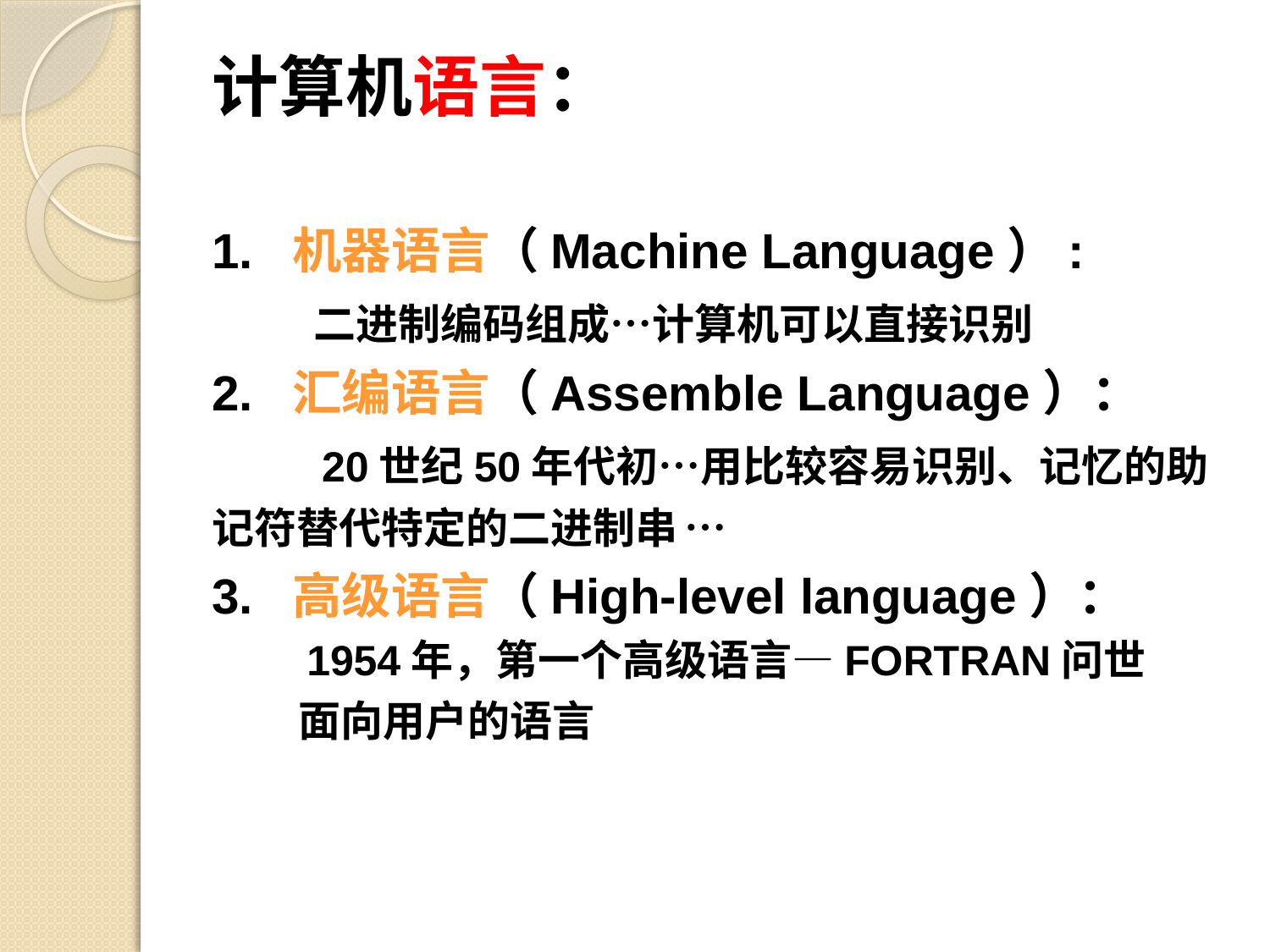

# 计算机语言：
1.  机器语言（Machine Language）:
        二进制编码组成…计算机可以直接识别
2.  汇编语言（Assemble Language）：
        20世纪50年代初…用比较容易识别、记忆的助记符替代特定的二进制串 …
3.  高级语言（High-level language）：
        1954年，第一个高级语言—FORTRAN问世
        面向用户的语言